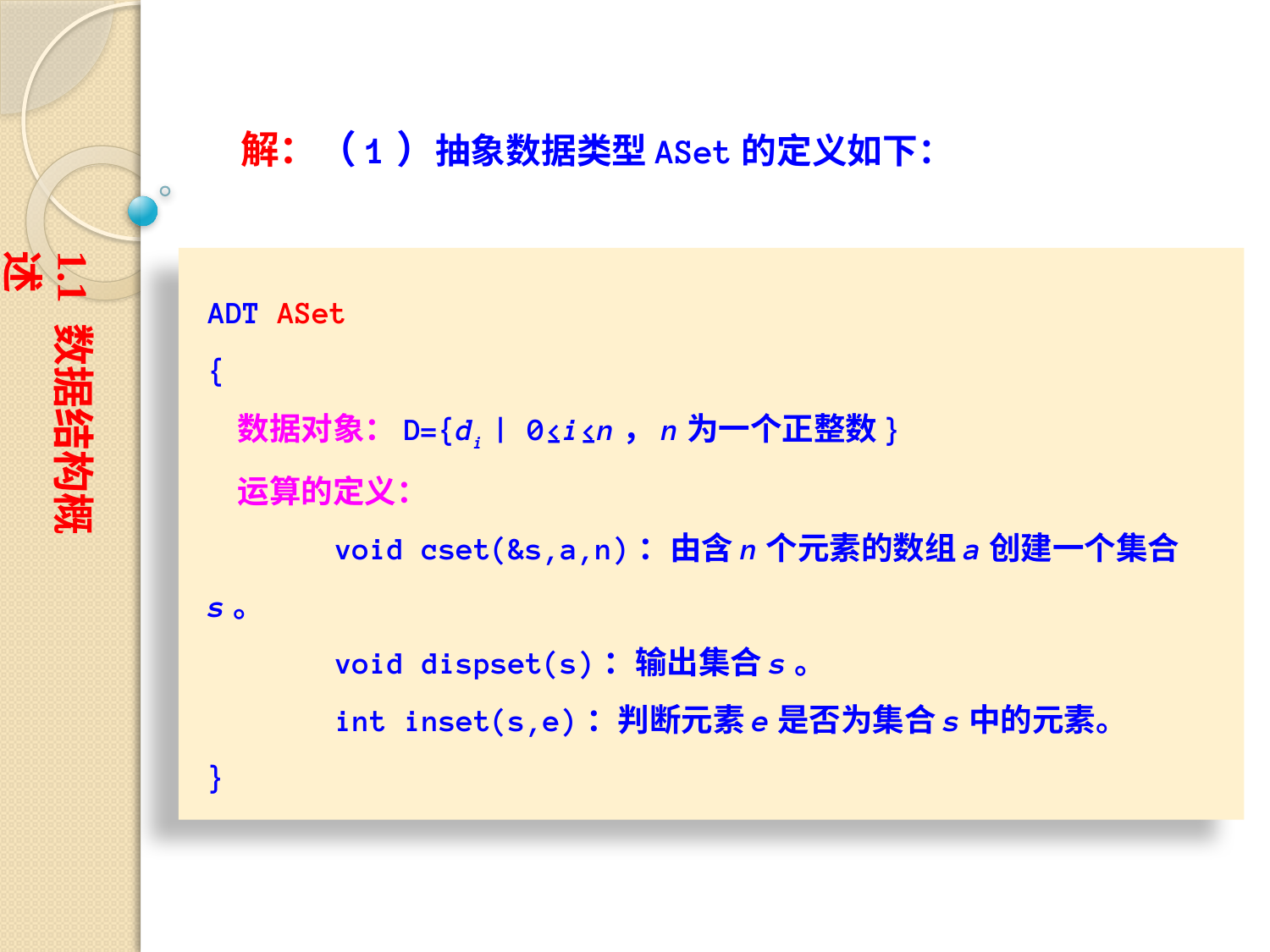

解：（1）抽象数据类型ASet的定义如下：
1.1 数据结构概述
ADT ASet
{
   数据对象：D={di | 0≤i≤n，n为一个正整数}
   运算的定义：
	void cset(&s,a,n)：由含n个元素的数组a创建一个集合s。
	void dispset(s)：输出集合s。
	int inset(s,e)：判断元素e是否为集合s中的元素。
}